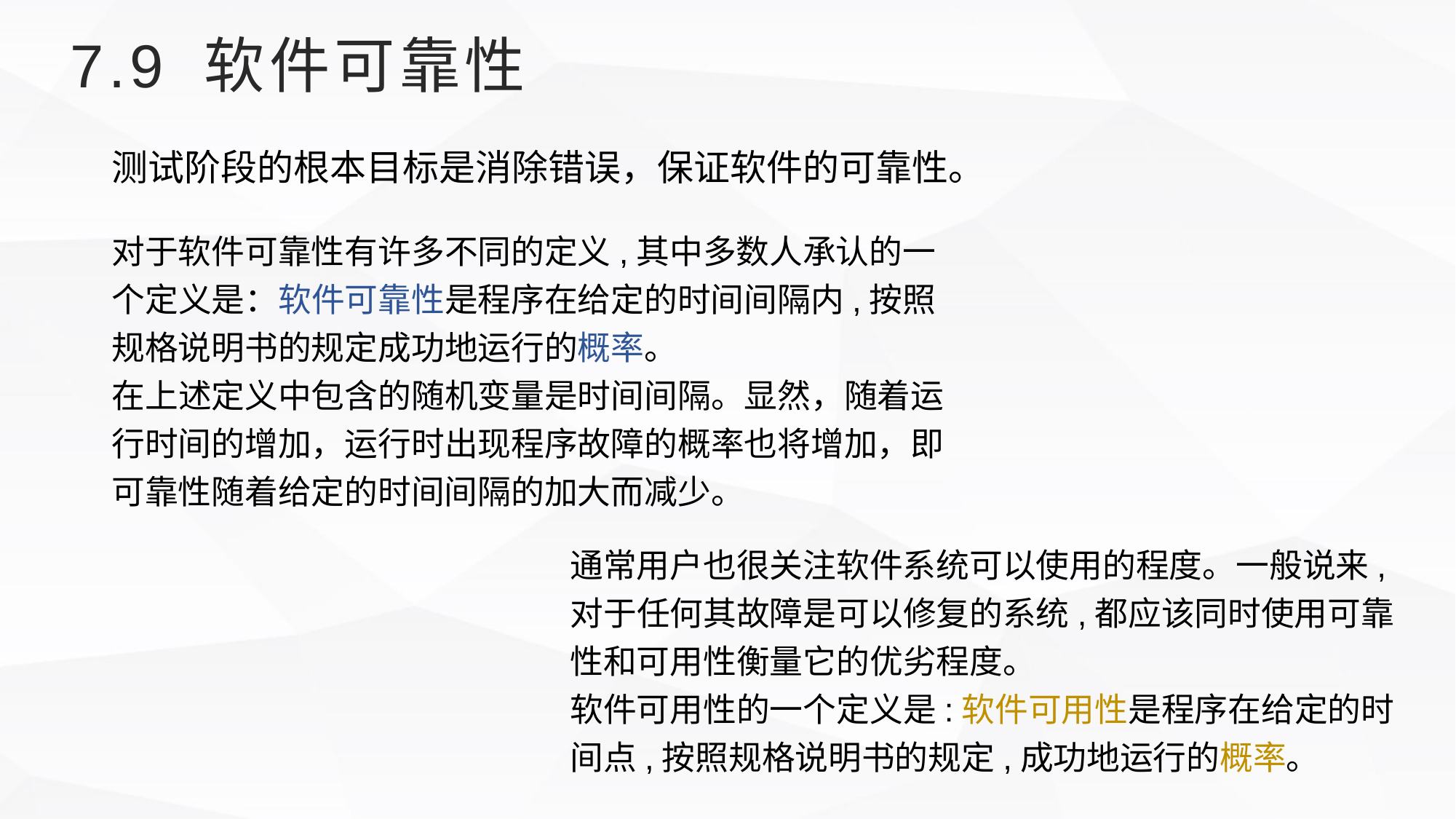

7.9 软件可靠性
测试阶段的根本目标是消除错误，保证软件的可靠性。
对于软件可靠性有许多不同的定义,其中多数人承认的一个定义是：软件可靠性是程序在给定的时间间隔内,按照规格说明书的规定成功地运行的概率。
在上述定义中包含的随机变量是时间间隔。显然，随着运行时间的增加，运行时出现程序故障的概率也将增加，即可靠性随着给定的时间间隔的加大而减少。
通常用户也很关注软件系统可以使用的程度。一般说来,对于任何其故障是可以修复的系统,都应该同时使用可靠性和可用性衡量它的优劣程度。
软件可用性的一个定义是:软件可用性是程序在给定的时间点,按照规格说明书的规定,成功地运行的概率。